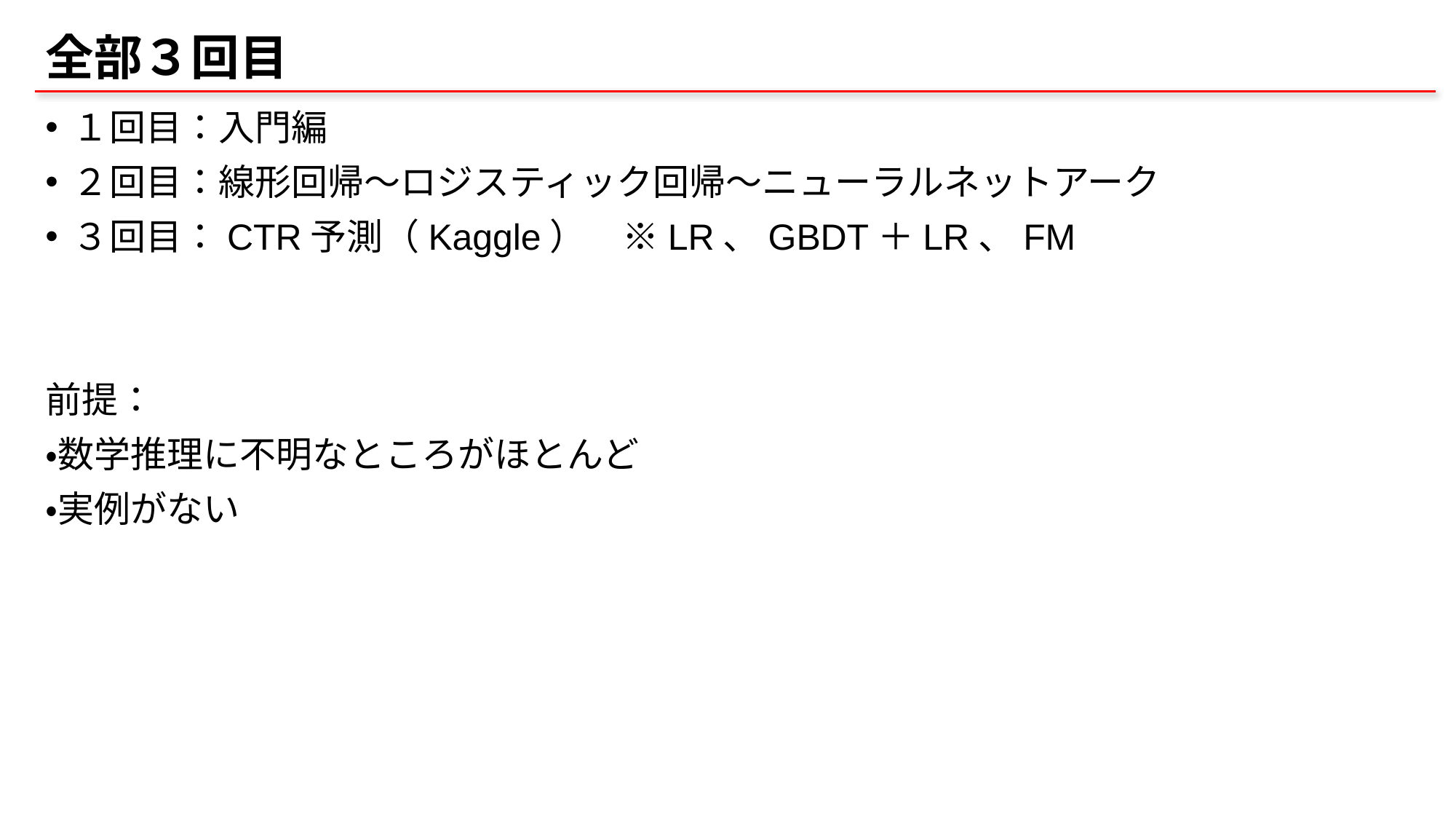

# 全部３回目
１回目：入門編
２回目：線形回帰～ロジスティック回帰～ニューラルネットアーク
３回目：CTR予測（Kaggle）　※LR、GBDT＋LR、FM

前提：
・数学推理に不明なところがほとんど
・実例がない